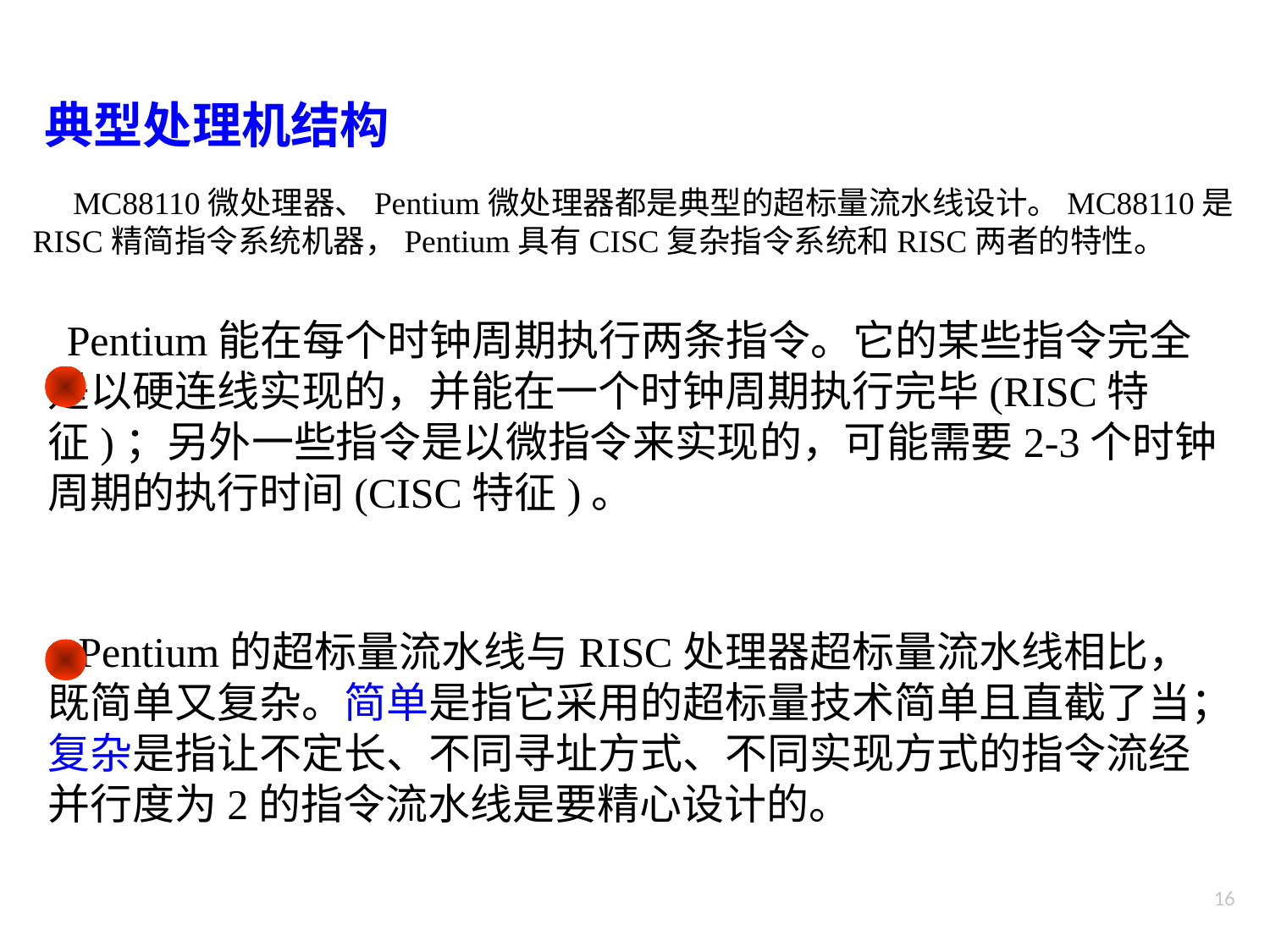

典型处理机结构
     MC88110微处理器、Pentium微处理器都是典型的超标量流水线设计。MC88110是RISC精简指令系统机器，Pentium具有CISC复杂指令系统和RISC两者的特性。
  Pentium能在每个时钟周期执行两条指令。它的某些指令完全是以硬连线实现的，并能在一个时钟周期执行完毕(RISC特征)；另外一些指令是以微指令来实现的，可能需要2-3个时钟周期的执行时间(CISC特征)。

   Pentium的超标量流水线与RISC处理器超标量流水线相比，既简单又复杂。简单是指它采用的超标量技术简单且直截了当；复杂是指让不定长、不同寻址方式、不同实现方式的指令流经并行度为2的指令流水线是要精心设计的。

16